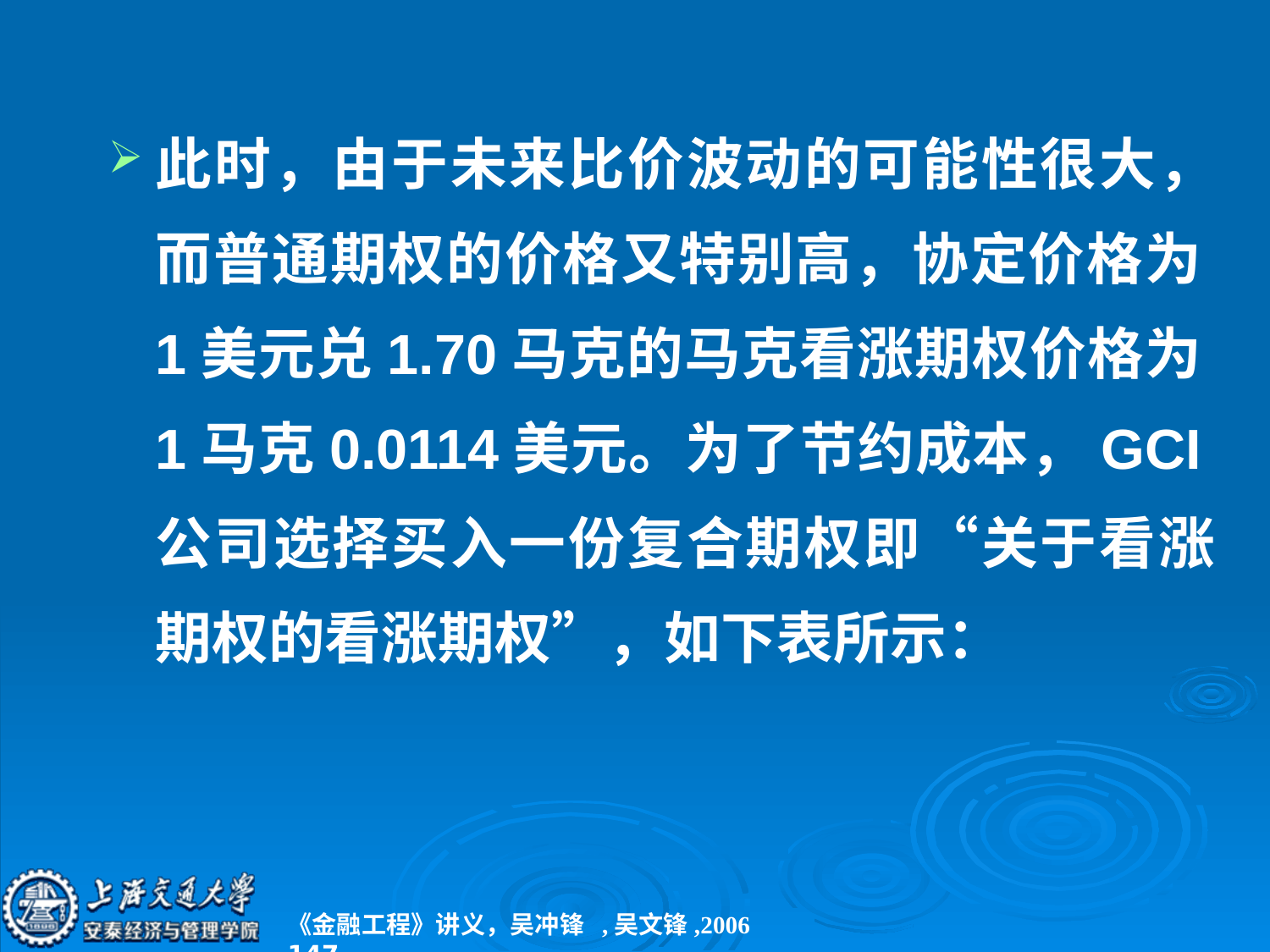

此时，由于未来比价波动的可能性很大，而普通期权的价格又特别高，协定价格为1美元兑1.70马克的马克看涨期权价格为1马克0.0114美元。为了节约成本，GCI公司选择买入一份复合期权即“关于看涨期权的看涨期权”，如下表所示：